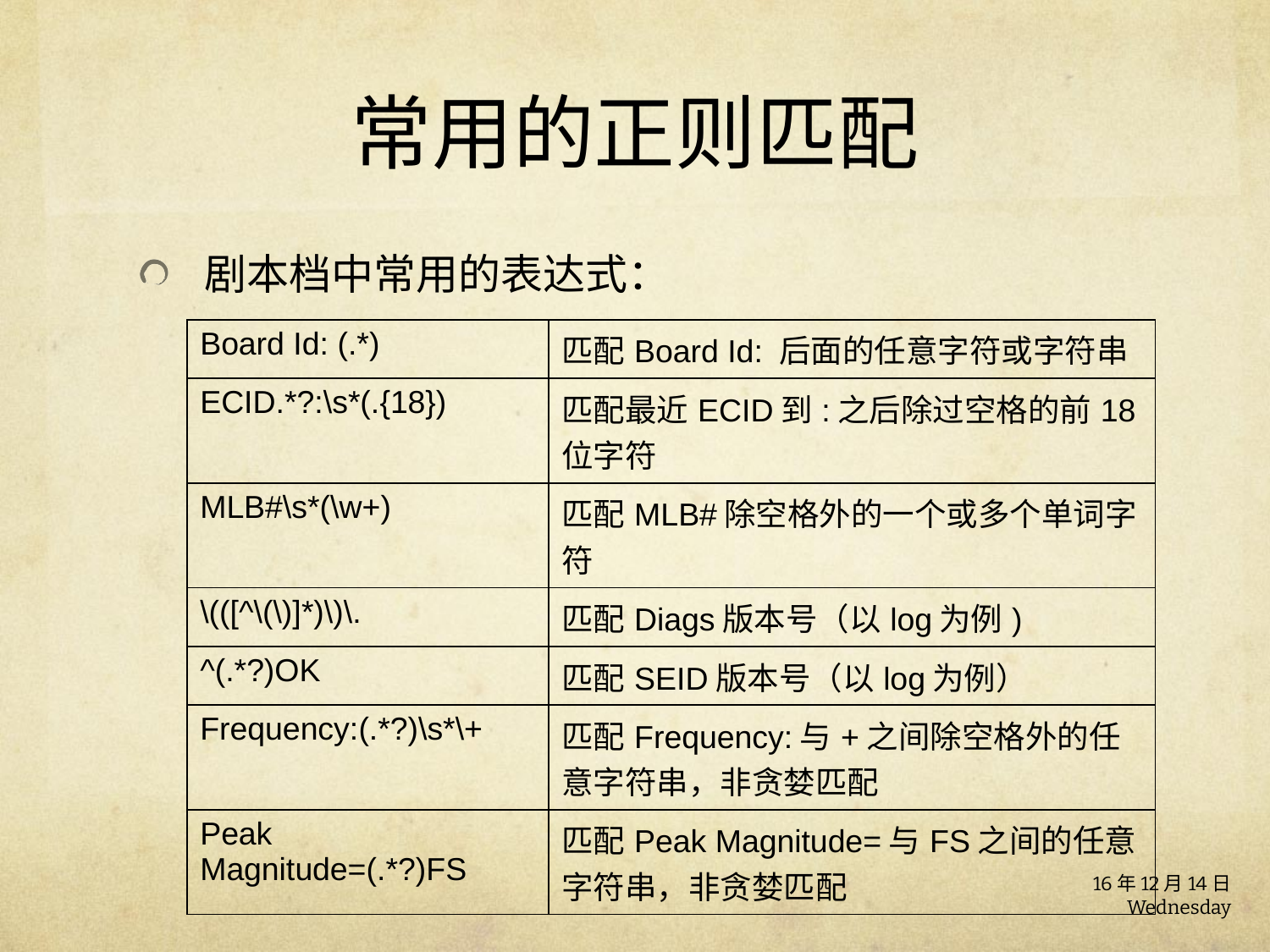

# 常用的正则匹配
剧本档中常用的表达式：

| Board Id: (.\*) | 匹配Board Id: 后面的任意字符或字符串 |
| --- | --- |
| ECID.\*?:\s\*(.{18}) | 匹配最近ECID到:之后除过空格的前18位字符 |
| MLB#\s\*(\w+) | 匹配MLB#除空格外的一个或多个单词字符 |
| \(([^\(\)]\*)\)\. | 匹配Diags版本号（以log为例) |
| ^(.\*?)OK | 匹配SEID版本号（以log为例） |
| Frequency:(.\*?)\s\*\+ | 匹配Frequency:与+之间除空格外的任意字符串，非贪婪匹配 |
| Peak Magnitude=(.\*?)FS | 匹配Peak Magnitude=与FS之间的任意字符串，非贪婪匹配 |
16年12月14日 Wednesday